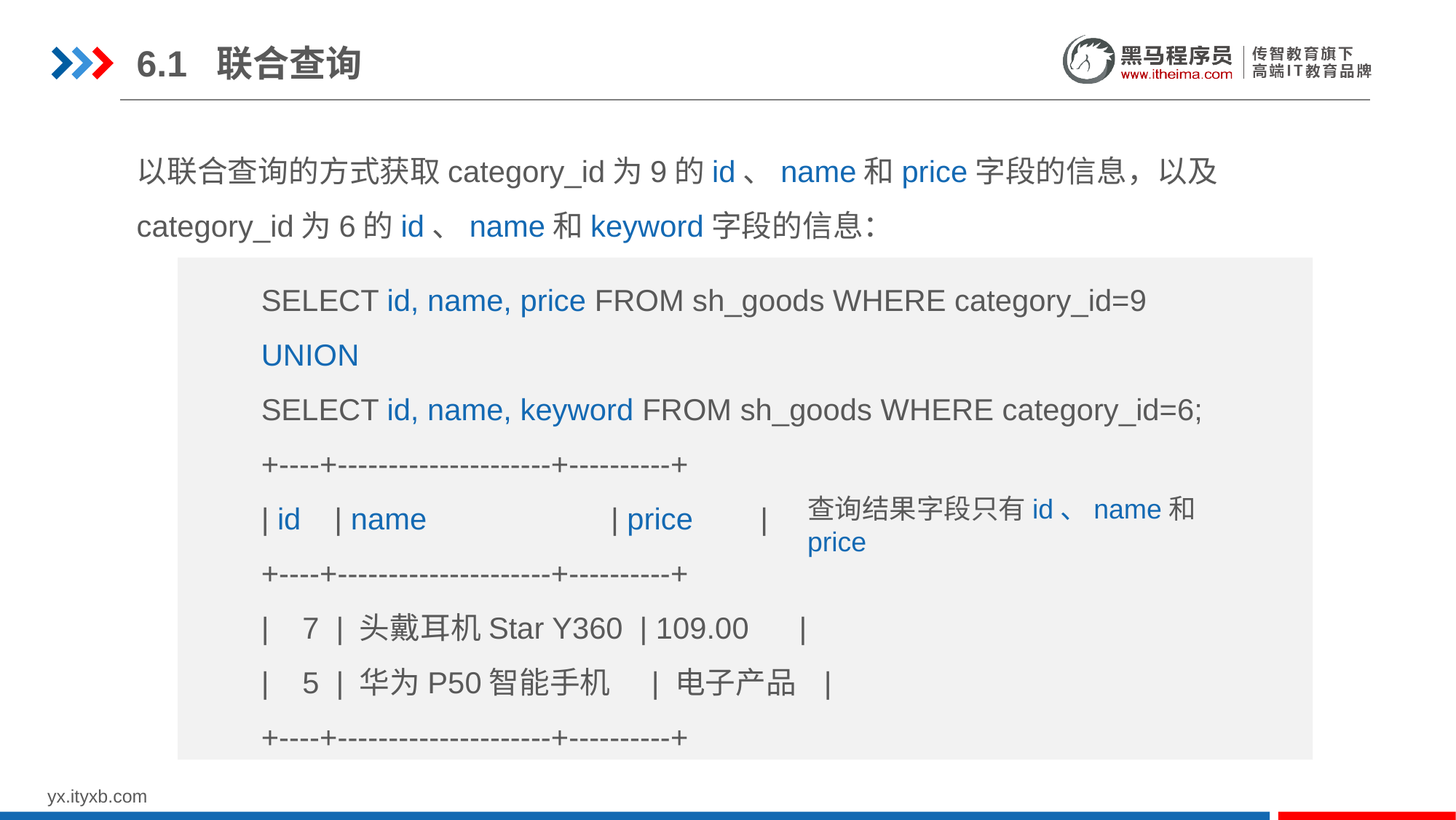

6.1  联合查询
以联合查询的方式获取category_id为9的id、name和price字段的信息，以及category_id为6的id、name和keyword字段的信息：
SELECT id, name, price FROM sh_goods WHERE category_id=9
UNION
SELECT id, name, keyword FROM sh_goods WHERE category_id=6;
+----+---------------------+----------+
| id    | name                      | price        |
+----+---------------------+----------+
|    7  | 头戴耳机Star Y360  | 109.00      |
|    5  | 华为P50智能手机     | 电子产品   |
+----+---------------------+----------+
查询结果字段只有id、name和price